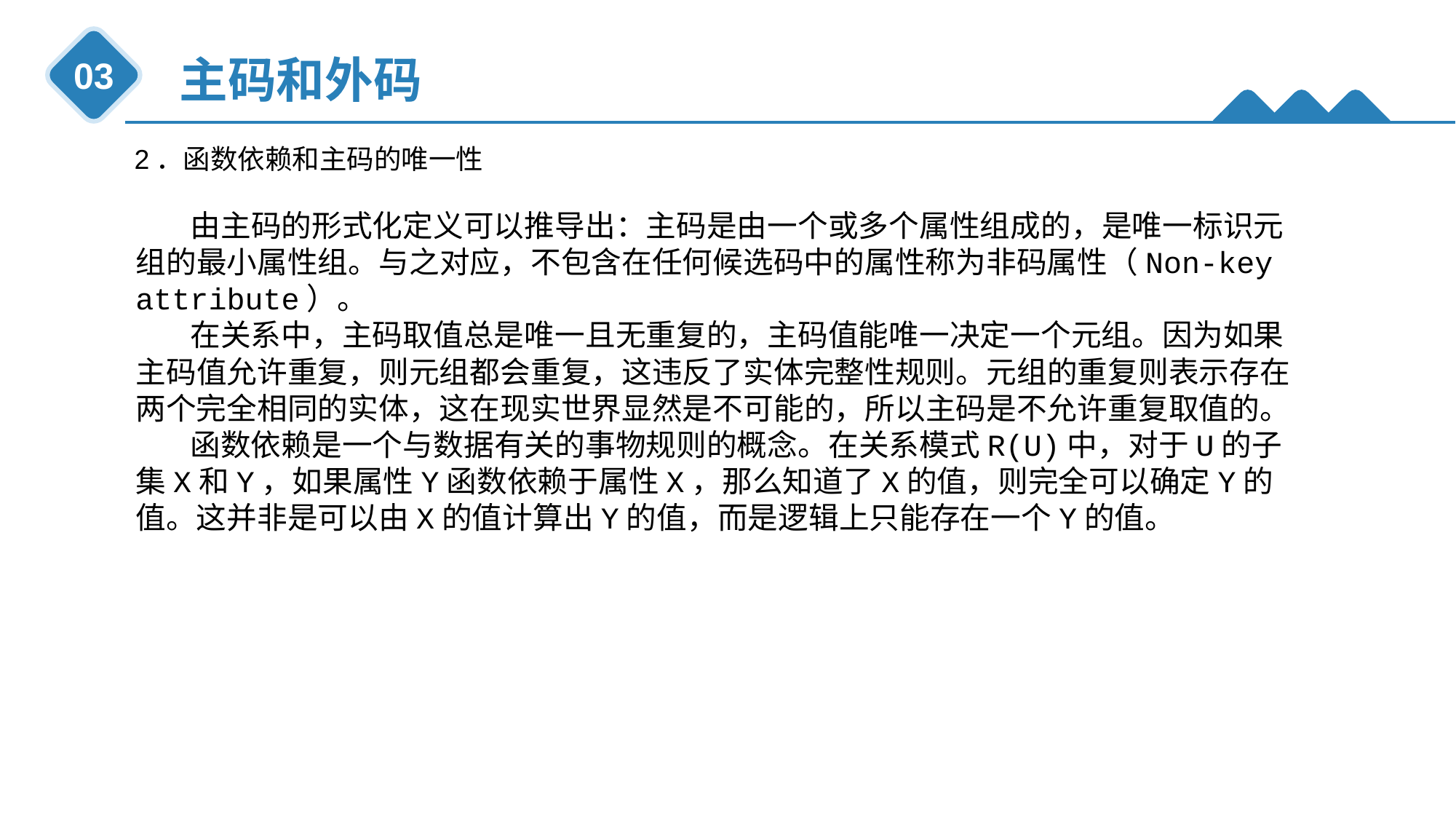

主码和外码
03

2．函数依赖和主码的唯一性
由主码的形式化定义可以推导出：主码是由一个或多个属性组成的，是唯一标识元组的最小属性组。与之对应，不包含在任何候选码中的属性称为非码属性（Non-key attribute）。
在关系中，主码取值总是唯一且无重复的，主码值能唯一决定一个元组。因为如果主码值允许重复，则元组都会重复，这违反了实体完整性规则。元组的重复则表示存在两个完全相同的实体，这在现实世界显然是不可能的，所以主码是不允许重复取值的。
函数依赖是一个与数据有关的事物规则的概念。在关系模式R(U)中，对于U的子集X和Y，如果属性Y函数依赖于属性X，那么知道了X的值，则完全可以确定Y的值。这并非是可以由X的值计算出Y的值，而是逻辑上只能存在一个Y的值。